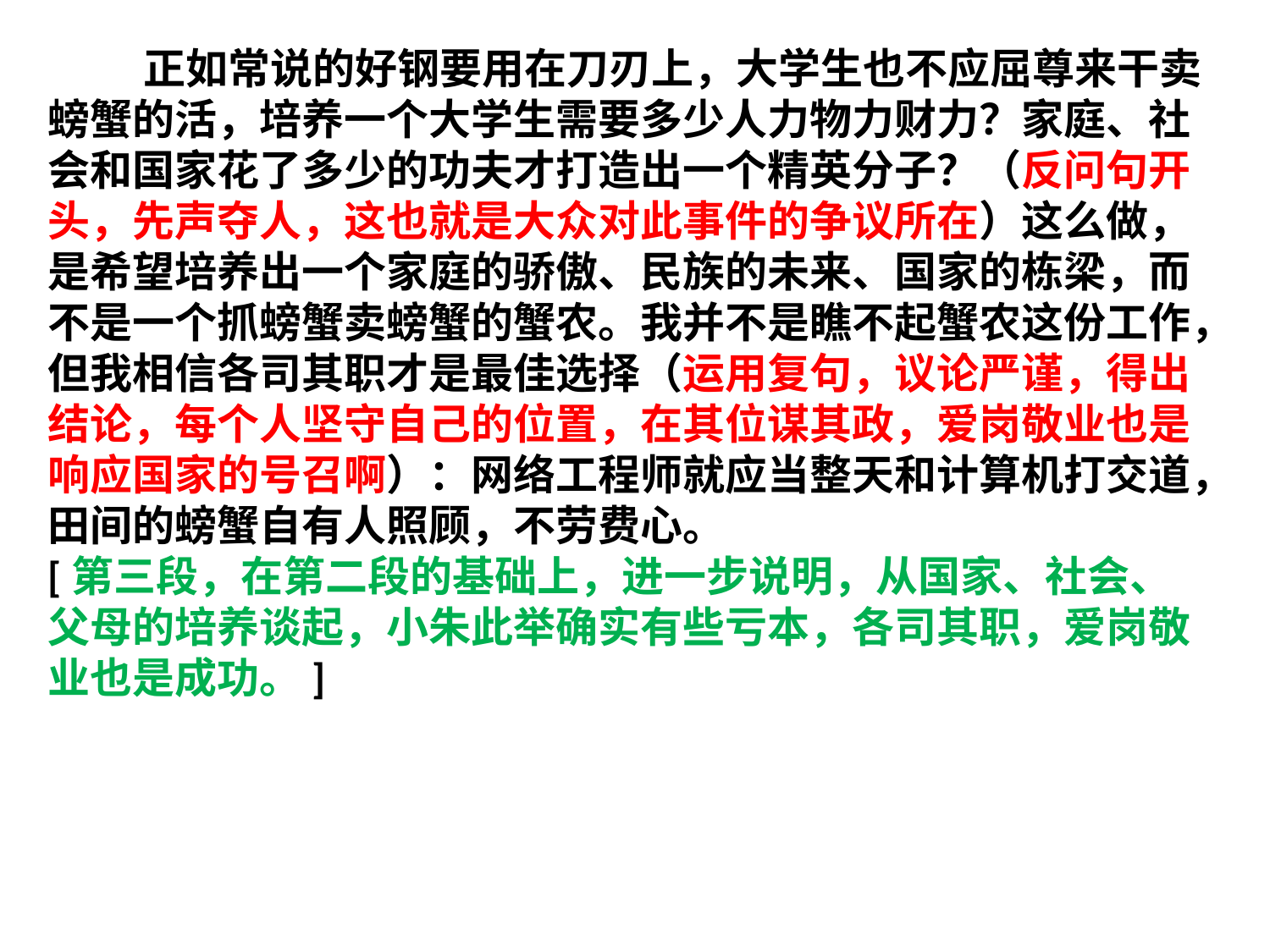

正如常说的好钢要用在刀刃上，大学生也不应屈尊来干卖螃蟹的活，培养一个大学生需要多少人力物力财力？家庭、社会和国家花了多少的功夫才打造出一个精英分子？（反问句开头，先声夺人，这也就是大众对此事件的争议所在）这么做，是希望培养出一个家庭的骄傲、民族的未来、国家的栋梁，而不是一个抓螃蟹卖螃蟹的蟹农。我并不是瞧不起蟹农这份工作，但我相信各司其职才是最佳选择（运用复句，议论严谨，得出结论，每个人坚守自己的位置，在其位谋其政，爱岗敬业也是响应国家的号召啊）：网络工程师就应当整天和计算机打交道，田间的螃蟹自有人照顾，不劳费心。
[第三段，在第二段的基础上，进一步说明，从国家、社会、父母的培养谈起，小朱此举确实有些亏本，各司其职，爱岗敬业也是成功。]